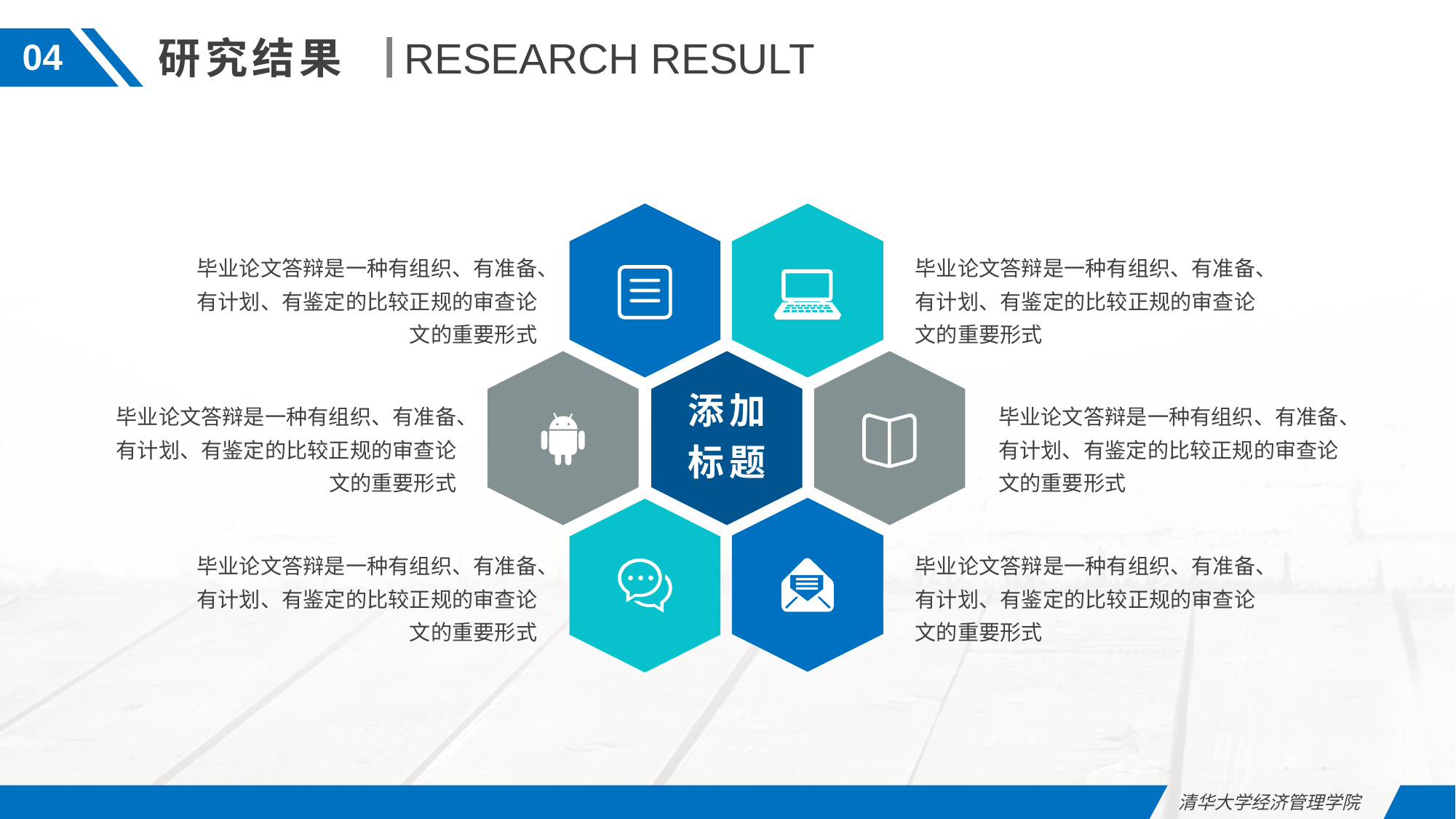

研究结果
RESEARCH RESULT

04

毕业论文答辩是一种有组织、有准备、有计划、有鉴定的比较正规的审查论文的重要形式
毕业论文答辩是一种有组织、有准备、有计划、有鉴定的比较正规的审查论文的重要形式

添加
标题

毕业论文答辩是一种有组织、有准备、有计划、有鉴定的比较正规的审查论文的重要形式
毕业论文答辩是一种有组织、有准备、有计划、有鉴定的比较正规的审查论文的重要形式

毕业论文答辩是一种有组织、有准备、有计划、有鉴定的比较正规的审查论文的重要形式
毕业论文答辩是一种有组织、有准备、有计划、有鉴定的比较正规的审查论文的重要形式

清华大学经济管理学院